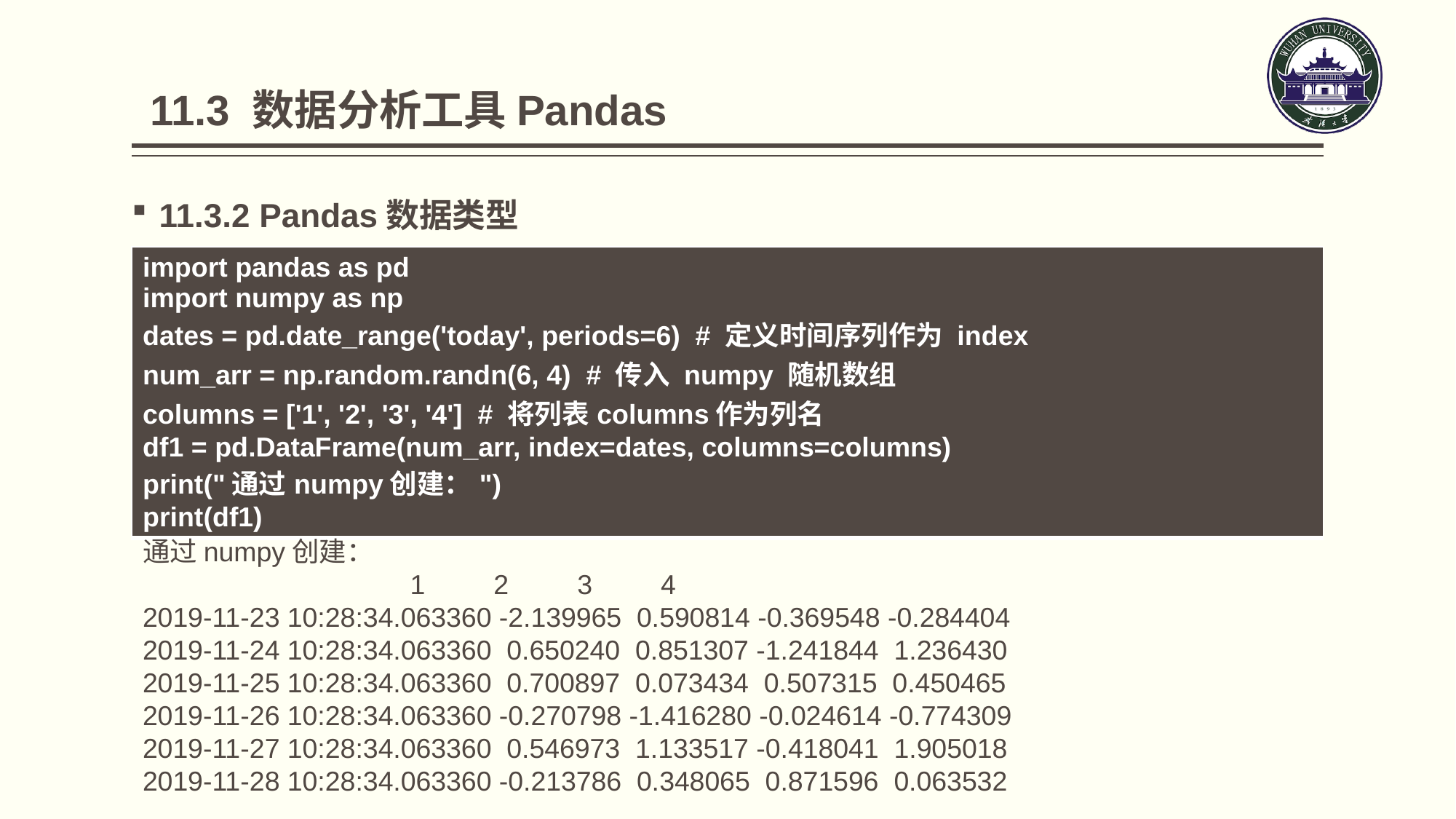

11.3 数据分析工具Pandas
11.3.2 Pandas数据类型

| import pandas as pd import numpy as np dates = pd.date\_range('today', periods=6) # 定义时间序列作为 index num\_arr = np.random.randn(6, 4) # 传入 numpy 随机数组 columns = ['1', '2', '3', '4'] # 将列表columns作为列名 df1 = pd.DataFrame(num\_arr, index=dates, columns=columns) print("通过numpy创建：") print(df1) |
| --- |
通过numpy创建：
                                   1         2         3         4
2019-11-23 10:28:34.063360 -2.139965  0.590814 -0.369548 -0.284404
2019-11-24 10:28:34.063360  0.650240  0.851307 -1.241844  1.236430
2019-11-25 10:28:34.063360  0.700897  0.073434  0.507315  0.450465
2019-11-26 10:28:34.063360 -0.270798 -1.416280 -0.024614 -0.774309
2019-11-27 10:28:34.063360  0.546973  1.133517 -0.418041  1.905018
2019-11-28 10:28:34.063360 -0.213786  0.348065  0.871596  0.063532